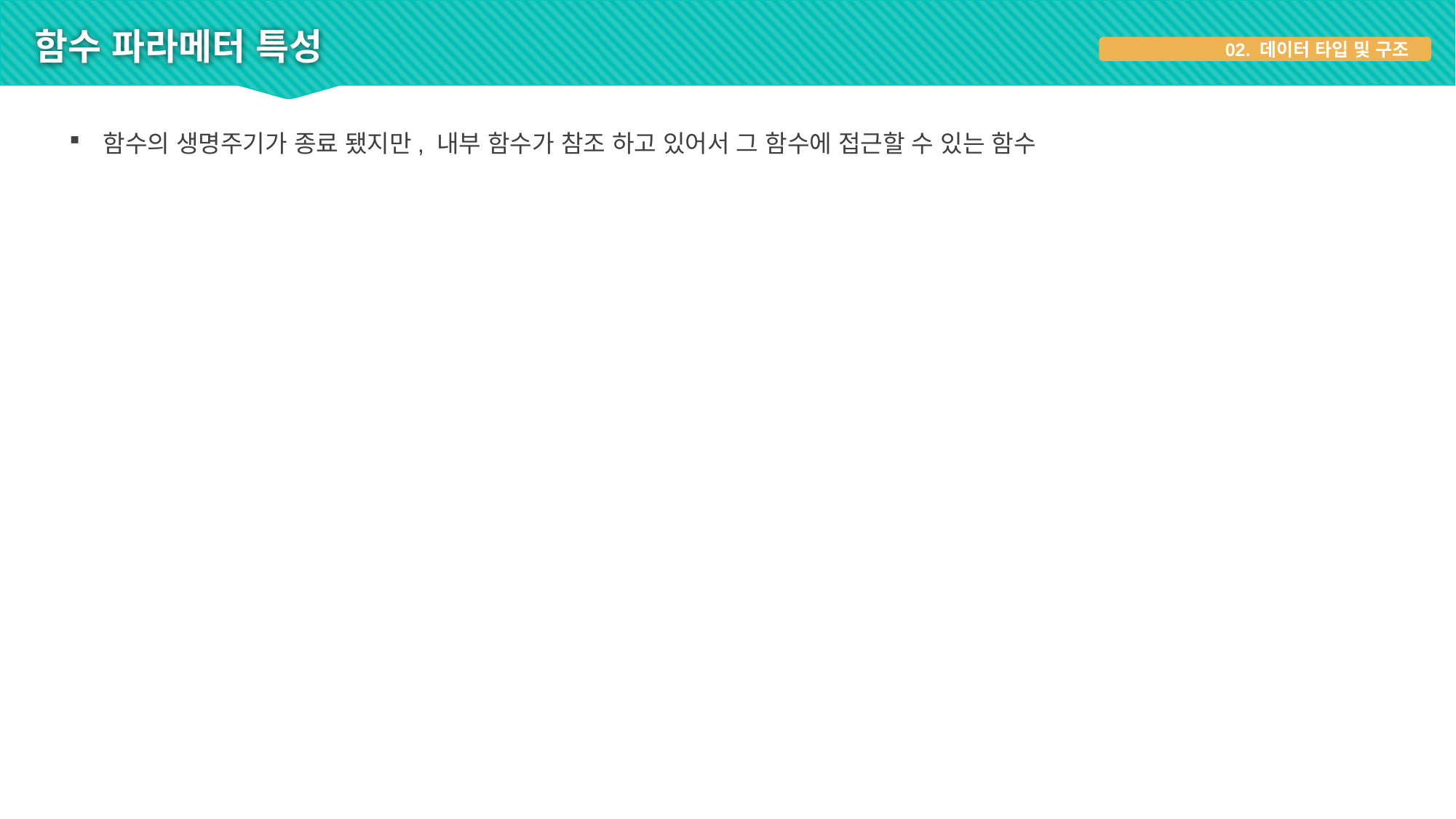

# 함수 파라메터 특성
02. 데이터 타입 및 구조
함수의 생명주기가 종료 됐지만, 내부 함수가 참조 하고 있어서 그 함수에 접근할 수 있는 함수